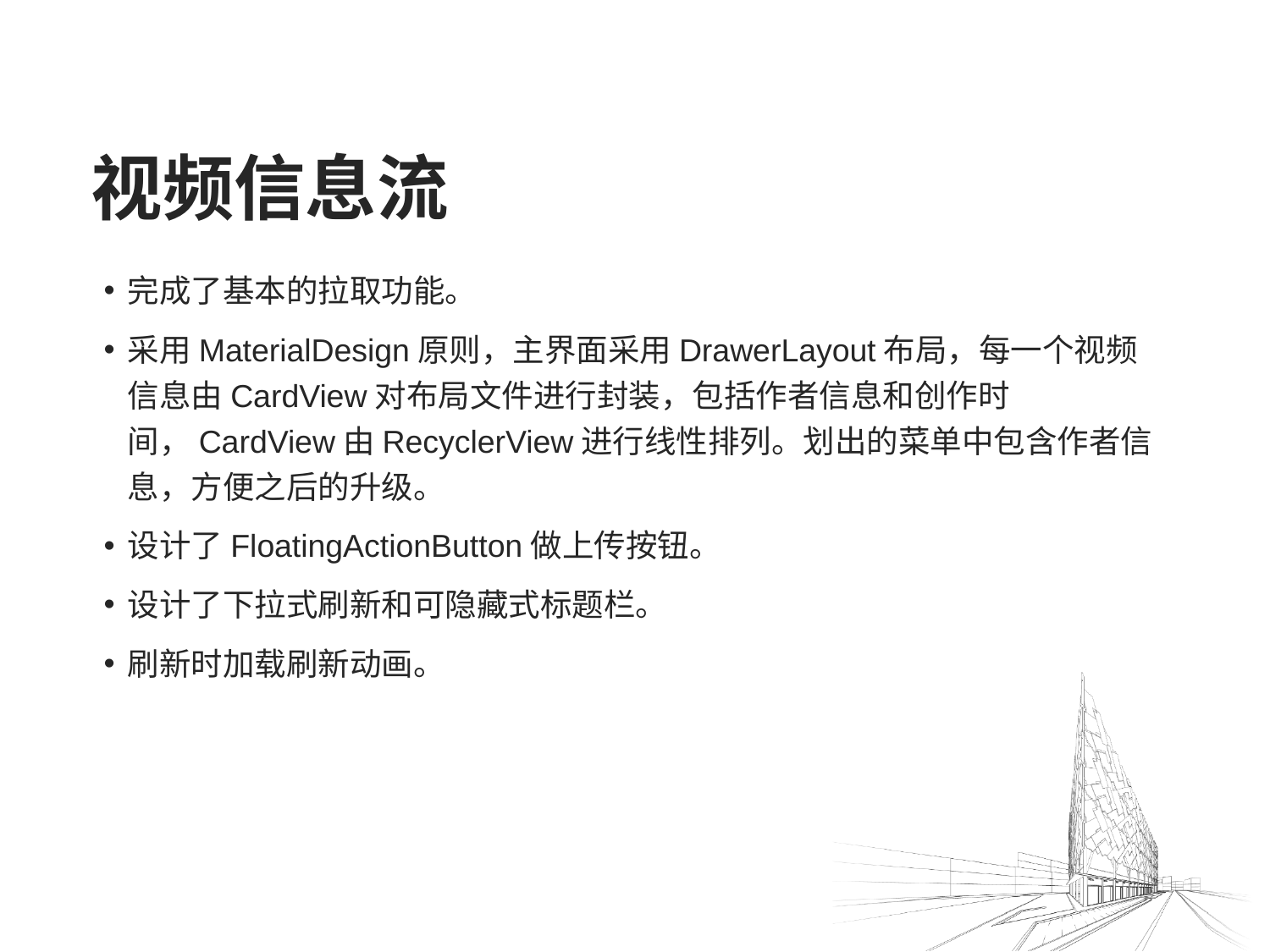

# 视频信息流
完成了基本的拉取功能。
采用MaterialDesign原则，主界面采用DrawerLayout布局，每一个视频信息由CardView对布局文件进行封装，包括作者信息和创作时间，CardView由RecyclerView进行线性排列。划出的菜单中包含作者信息，方便之后的升级。
设计了FloatingActionButton做上传按钮。
设计了下拉式刷新和可隐藏式标题栏。
刷新时加载刷新动画。